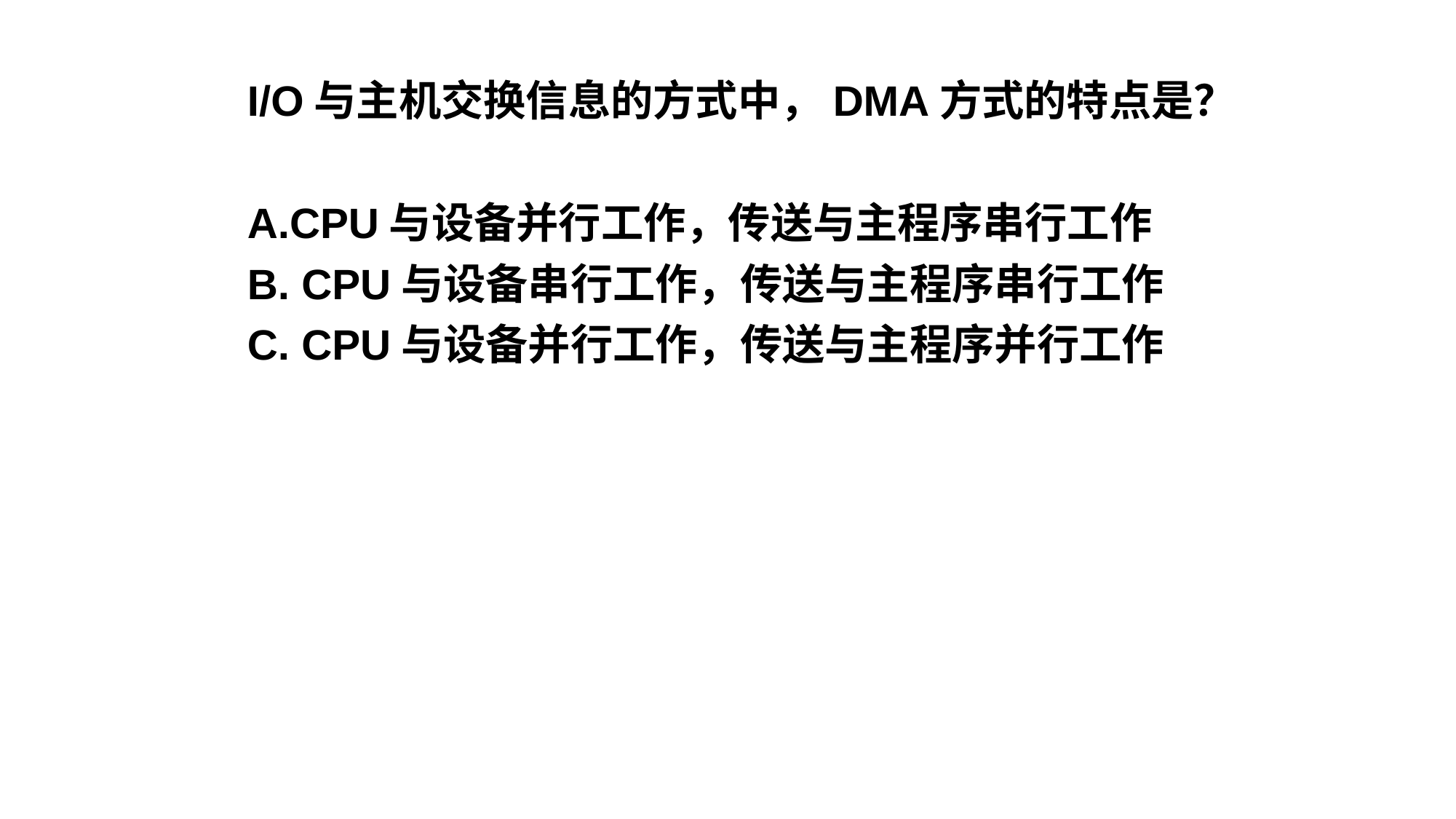

I/O与主机交换信息的方式中，DMA方式的特点是？

A.CPU与设备并行工作，传送与主程序串行工作
B. CPU与设备串行工作，传送与主程序串行工作
C. CPU与设备并行工作，传送与主程序并行工作